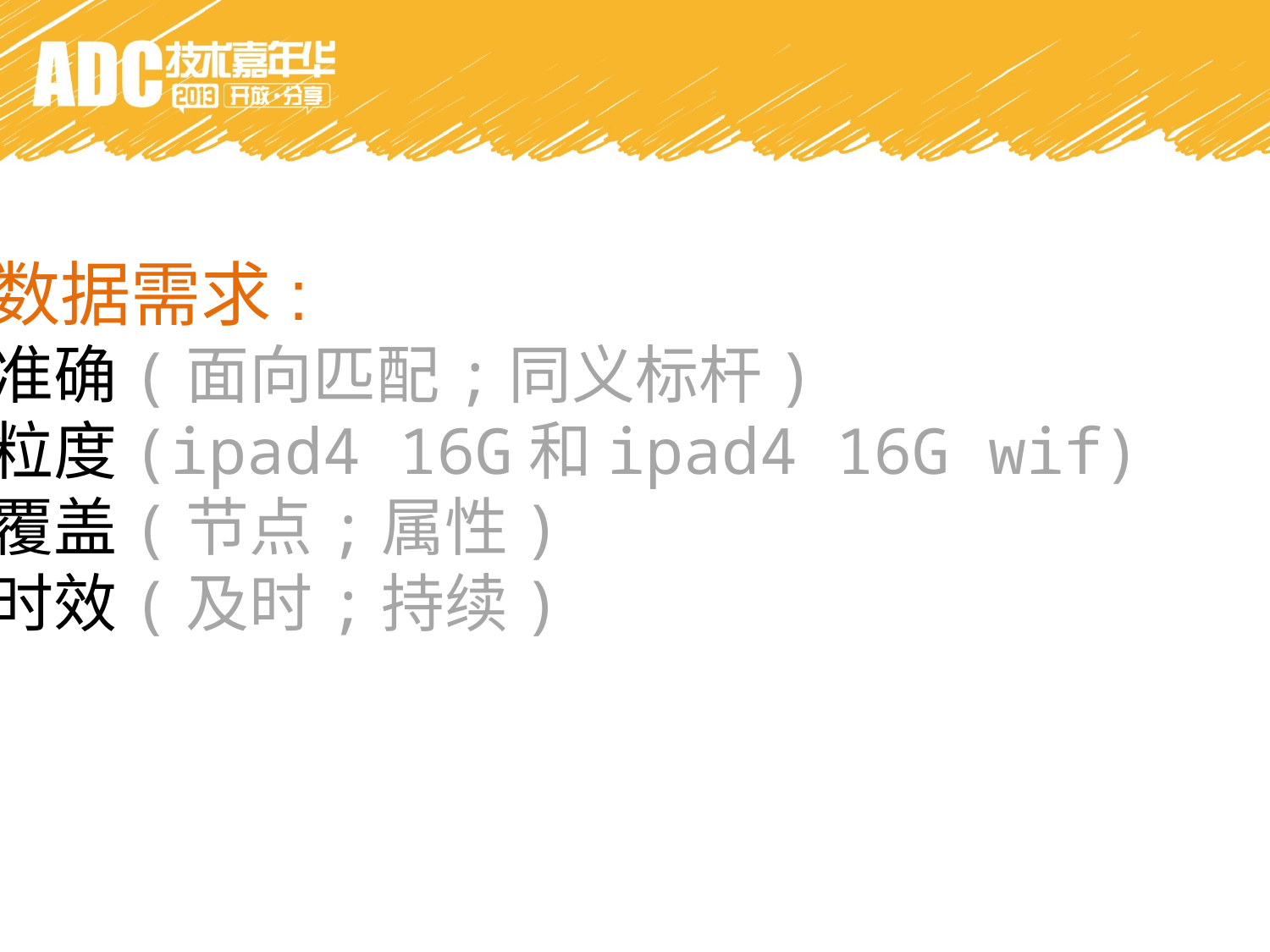

数据需求:
准确(面向匹配;同义标杆)
粒度(ipad4 16G和ipad4 16G wif)
覆盖(节点;属性)
时效(及时;持续)